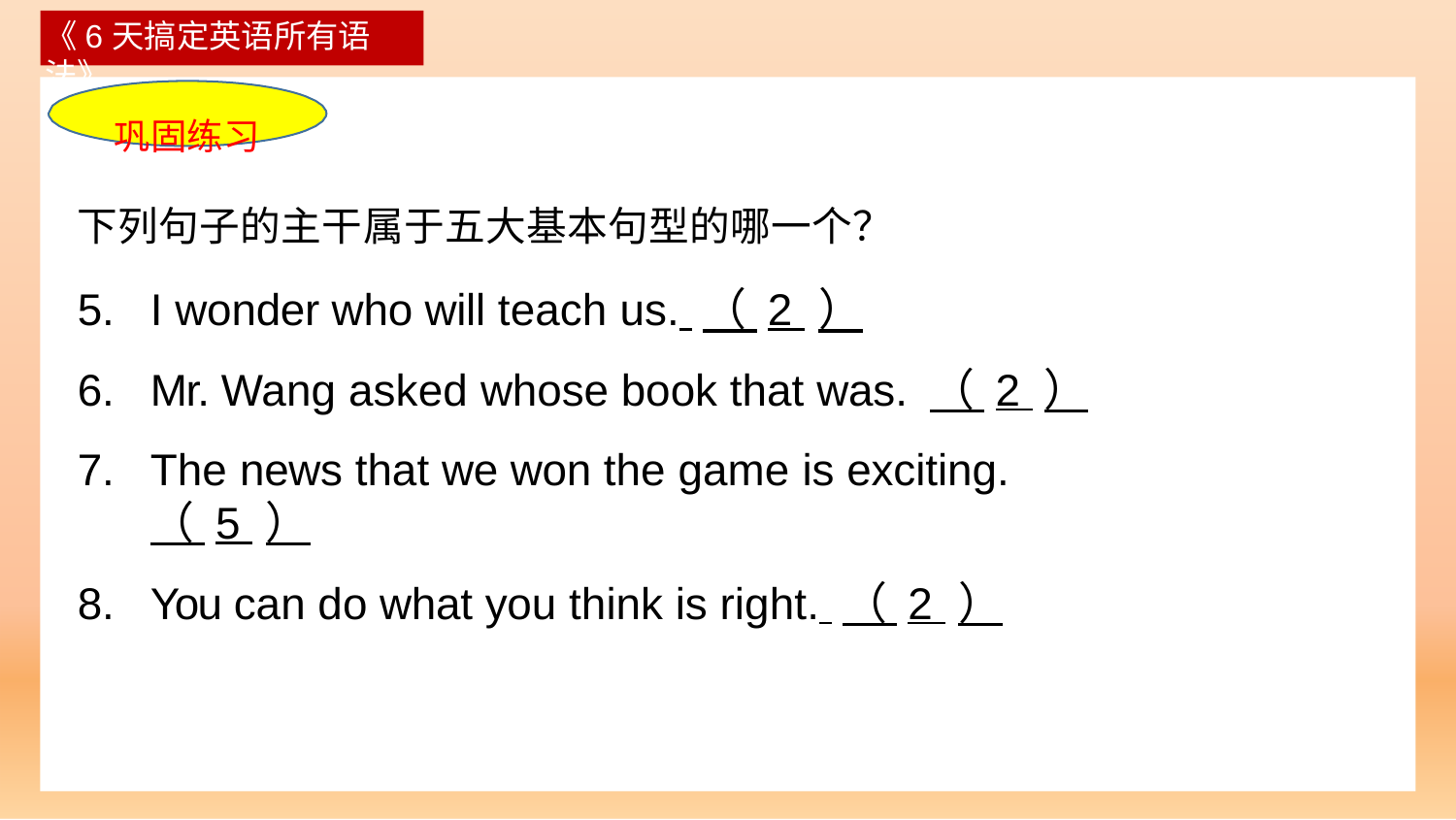

《6天搞定英语所有语法》

巩固练习

下列句子的主干属于五大基本句型的哪一个？
I wonder who will teach us. （ 2 ）
Mr. Wang asked whose book that was. （ 2 ）
The news that we won the game is exciting. （ 5 ）
You can do what you think is right. （ 2 ）